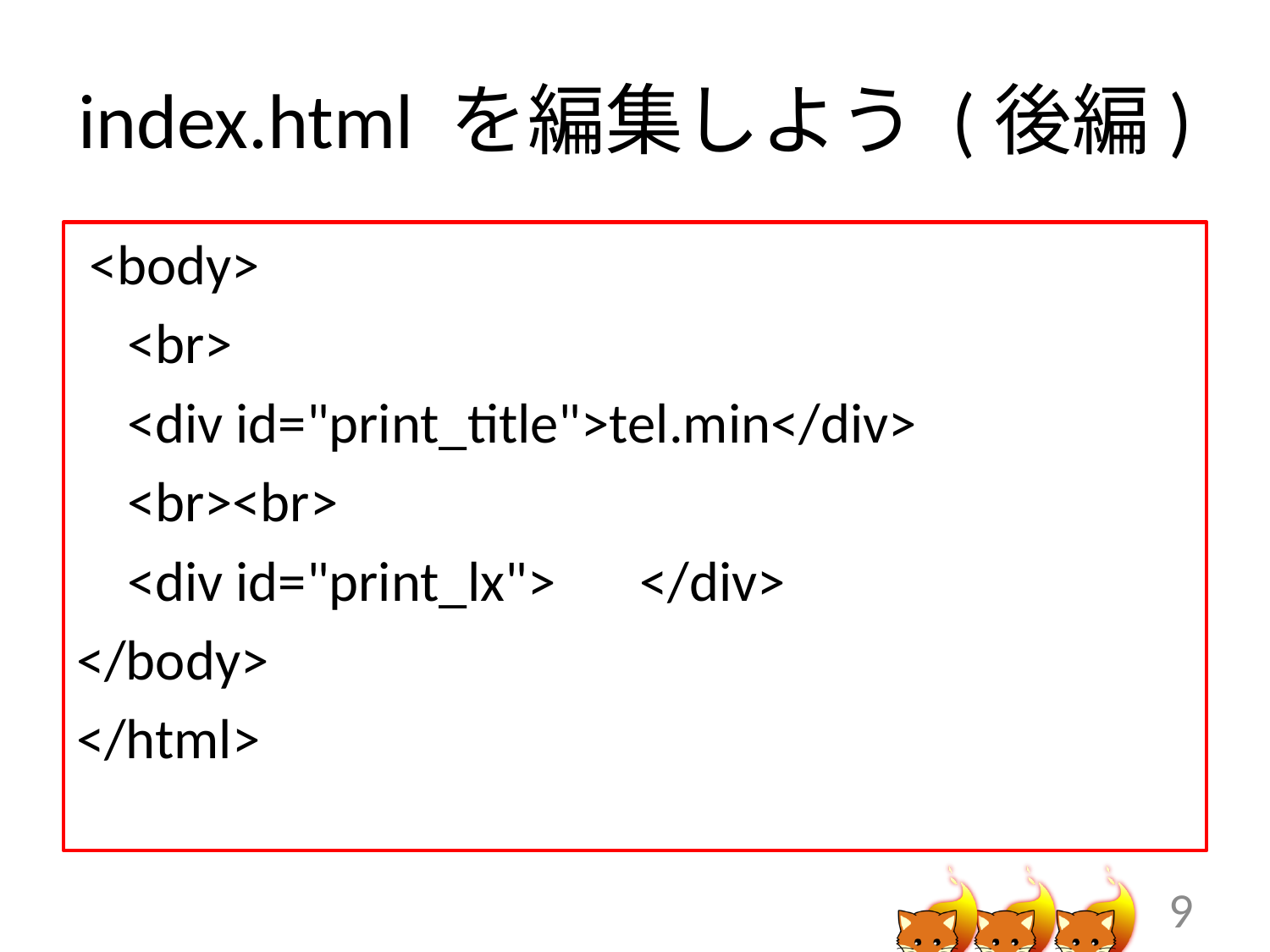

# index.html を編集しよう (後編)
 <body>
    <br>
    <div id="print_title">tel.min</div>
    <br><br>
    <div id="print_lx">　</div>
</body>
</html>
9